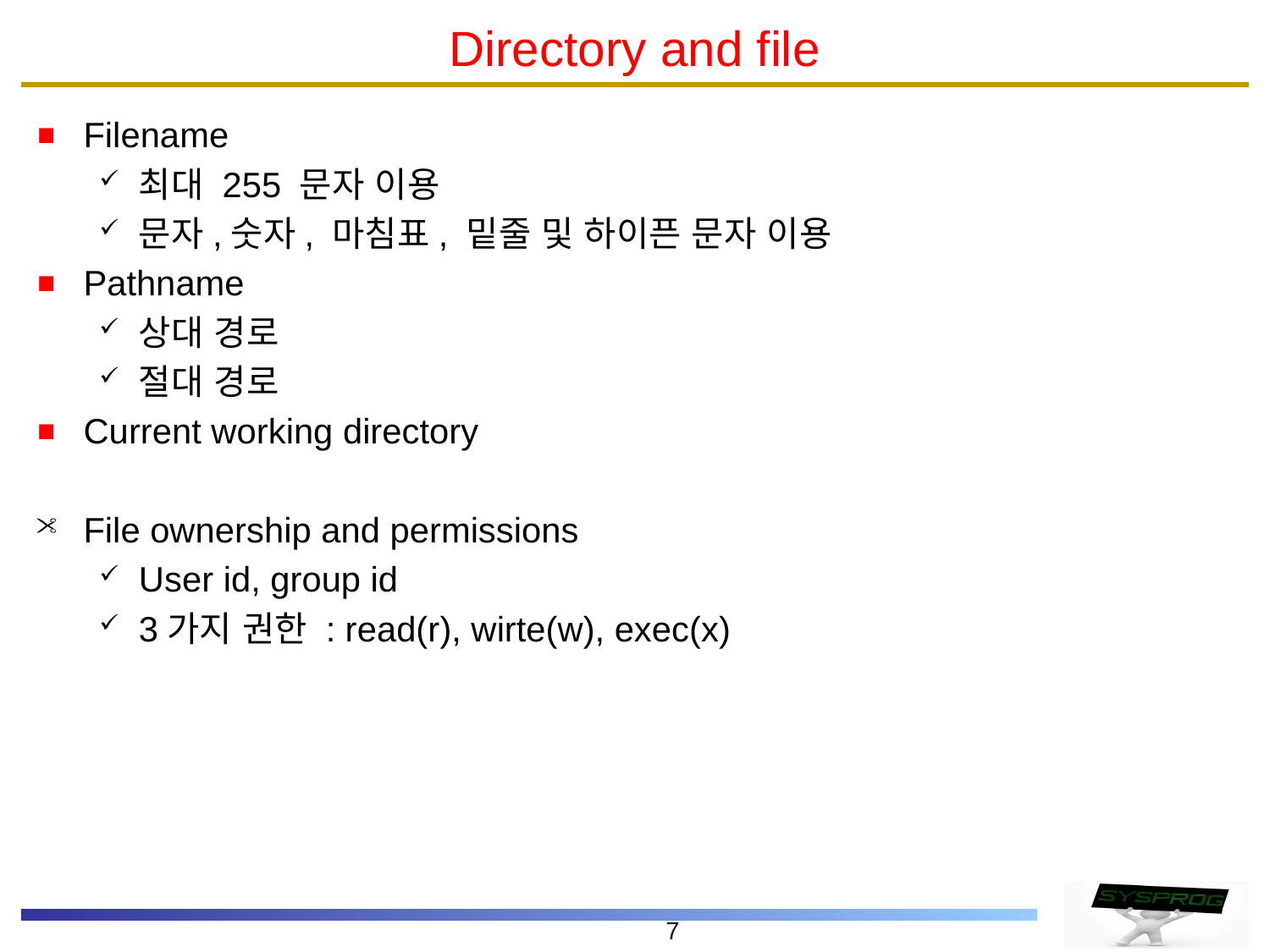

# Directory and file
Filename
최대 255 문자 이용
문자,숫자, 마침표, 밑줄 및 하이픈 문자 이용
Pathname
상대 경로
절대 경로
Current working directory

File ownership and permissions
User id, group id
3가지 권한 : read(r), wirte(w), exec(x)

7